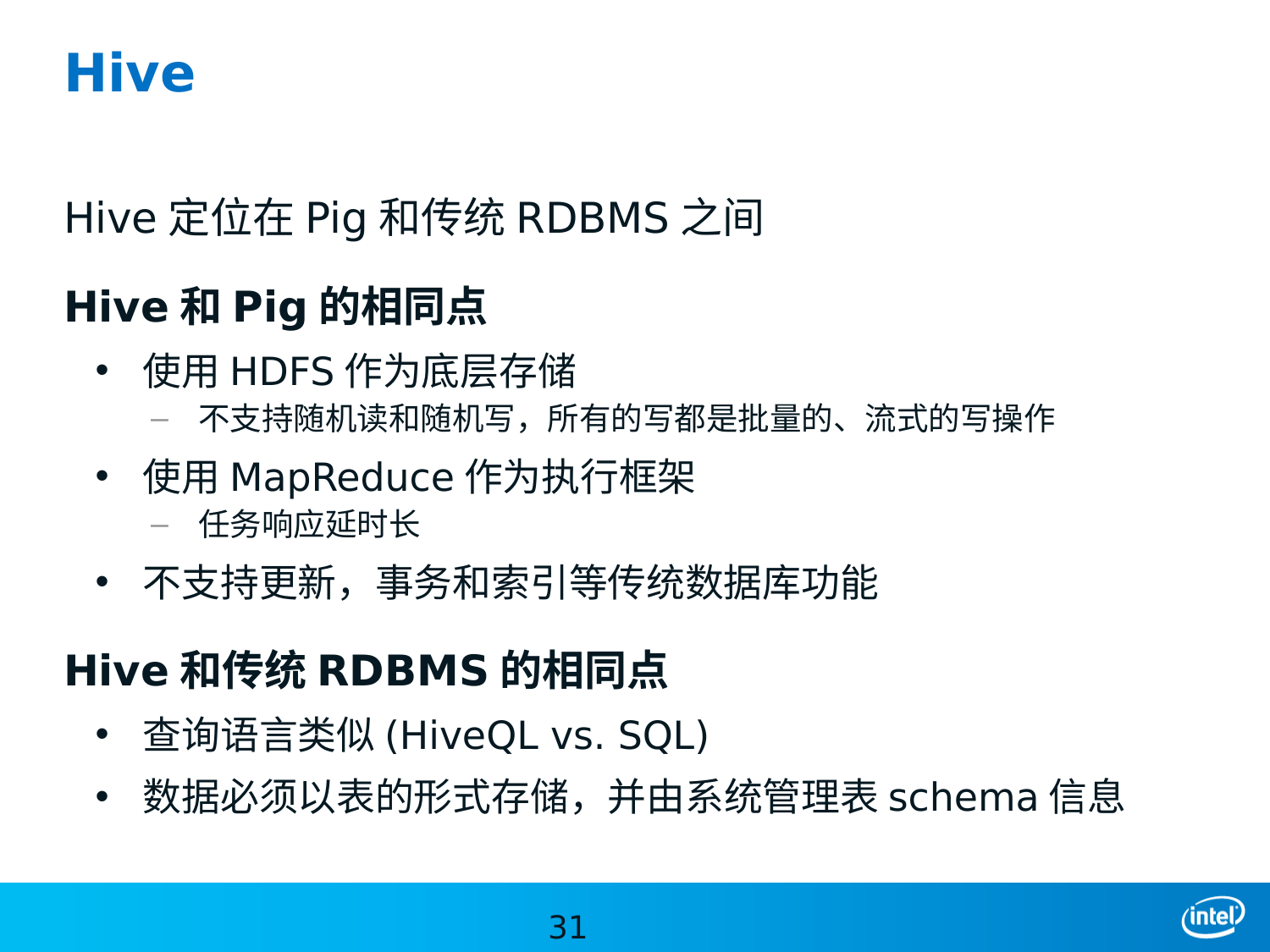

# Hive
Hive定位在Pig和传统RDBMS之间
Hive和Pig的相同点
使用HDFS作为底层存储
不支持随机读和随机写，所有的写都是批量的、流式的写操作
使用MapReduce作为执行框架
任务响应延时长
不支持更新，事务和索引等传统数据库功能
Hive和传统RDBMS的相同点
查询语言类似(HiveQL vs. SQL)
数据必须以表的形式存储，并由系统管理表schema信息
31